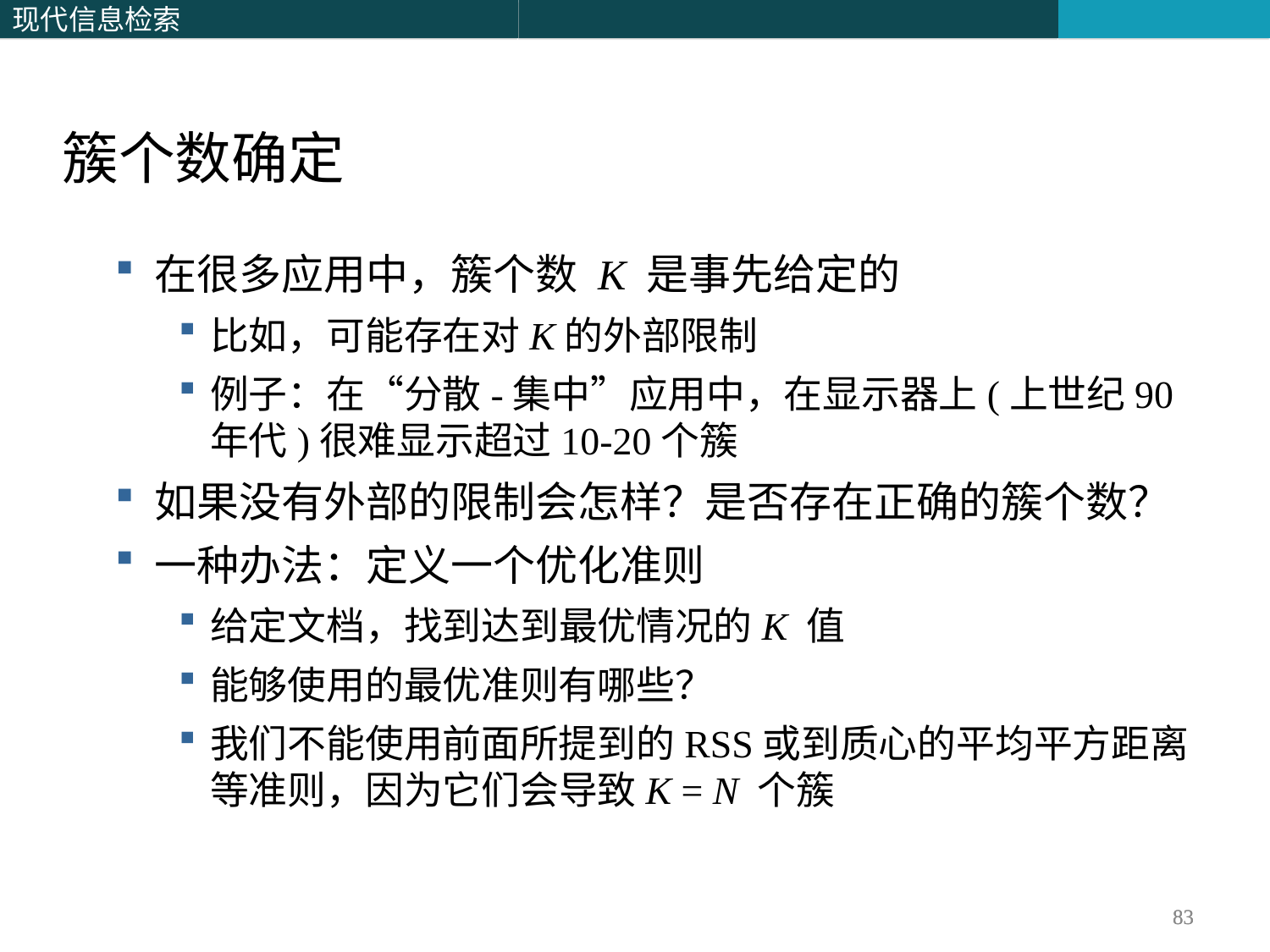

簇个数确定

在很多应用中，簇个数 K 是事先给定的
比如，可能存在对K的外部限制
例子：在“分散-集中”应用中，在显示器上(上世纪90年代)很难显示超过10-20个簇
如果没有外部的限制会怎样？是否存在正确的簇个数？
一种办法：定义一个优化准则
给定文档，找到达到最优情况的K 值
能够使用的最优准则有哪些？
我们不能使用前面所提到的RSS或到质心的平均平方距离等准则，因为它们会导致K = N 个簇
83
83